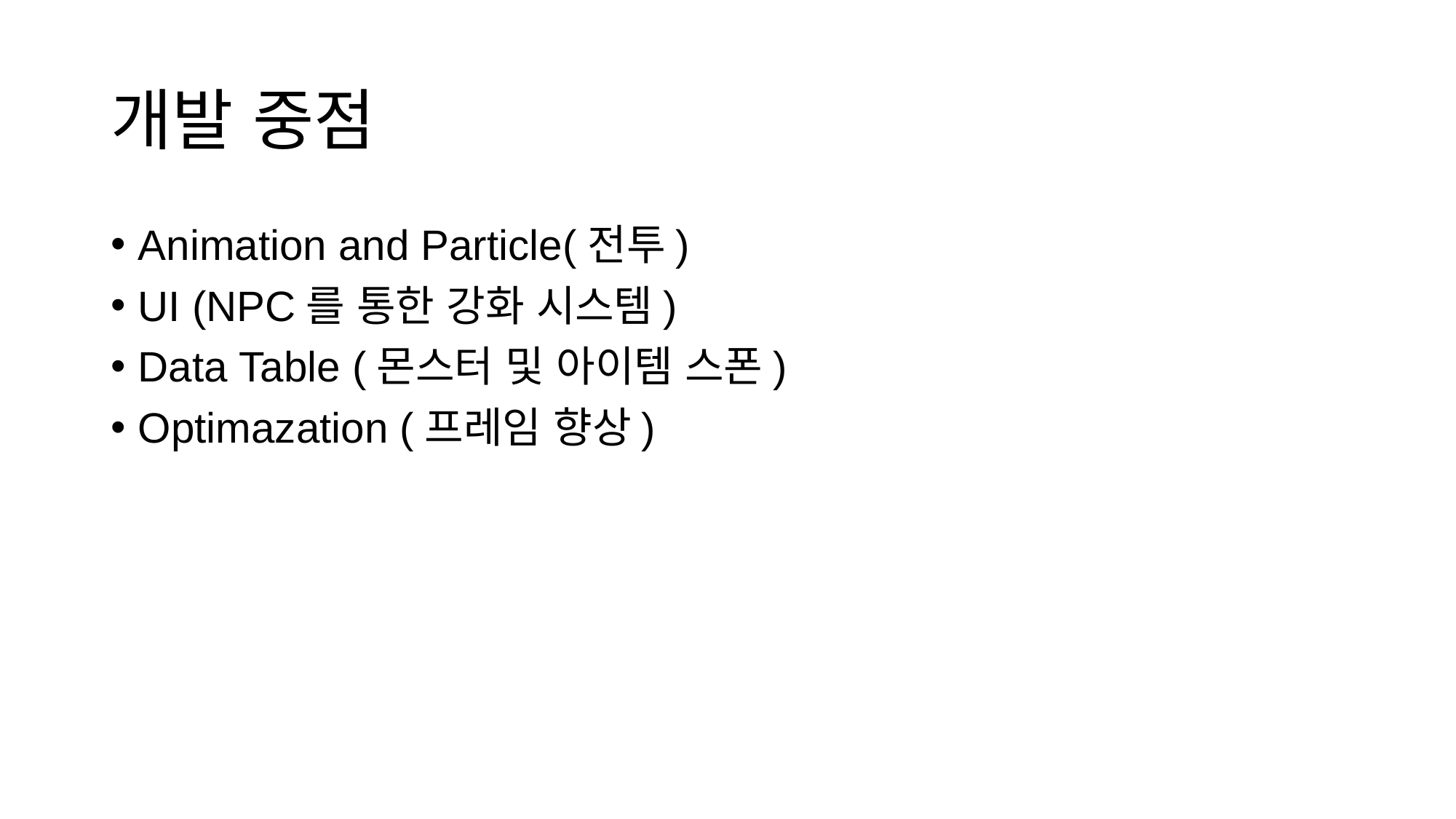

# 개발 중점
Animation and Particle(전투)
UI (NPC를 통한 강화 시스템)
Data Table (몬스터 및 아이템 스폰)
Optimazation (프레임 향상)